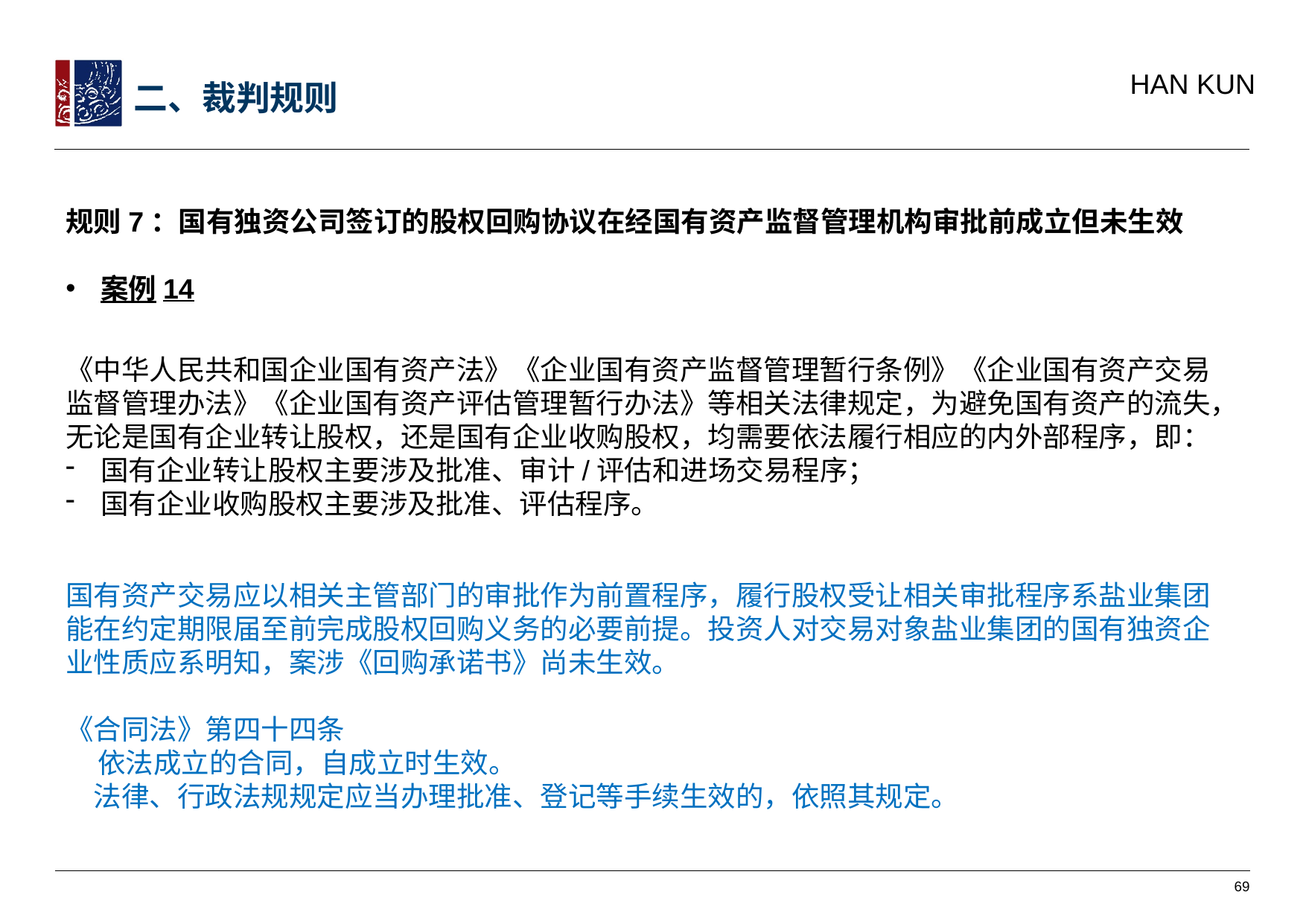

二、裁判规则

规则7：国有独资公司签订的股权回购协议在经国有资产监督管理机构审批前成立但未生效

案例14
《中华人民共和国企业国有资产法》《企业国有资产监督管理暂行条例》《企业国有资产交易监督管理办法》《企业国有资产评估管理暂行办法》等相关法律规定，为避免国有资产的流失，无论是国有企业转让股权，还是国有企业收购股权，均需要依法履行相应的内外部程序，即：
国有企业转让股权主要涉及批准、审计/评估和进场交易程序；
国有企业收购股权主要涉及批准、评估程序。
国有资产交易应以相关主管部门的审批作为前置程序，履行股权受让相关审批程序系盐业集团能在约定期限届至前完成股权回购义务的必要前提。投资人对交易对象盐业集团的国有独资企业性质应系明知，案涉《回购承诺书》尚未生效。

《合同法》第四十四条
    依法成立的合同，自成立时生效。
　法律、行政法规规定应当办理批准、登记等手续生效的，依照其规定。